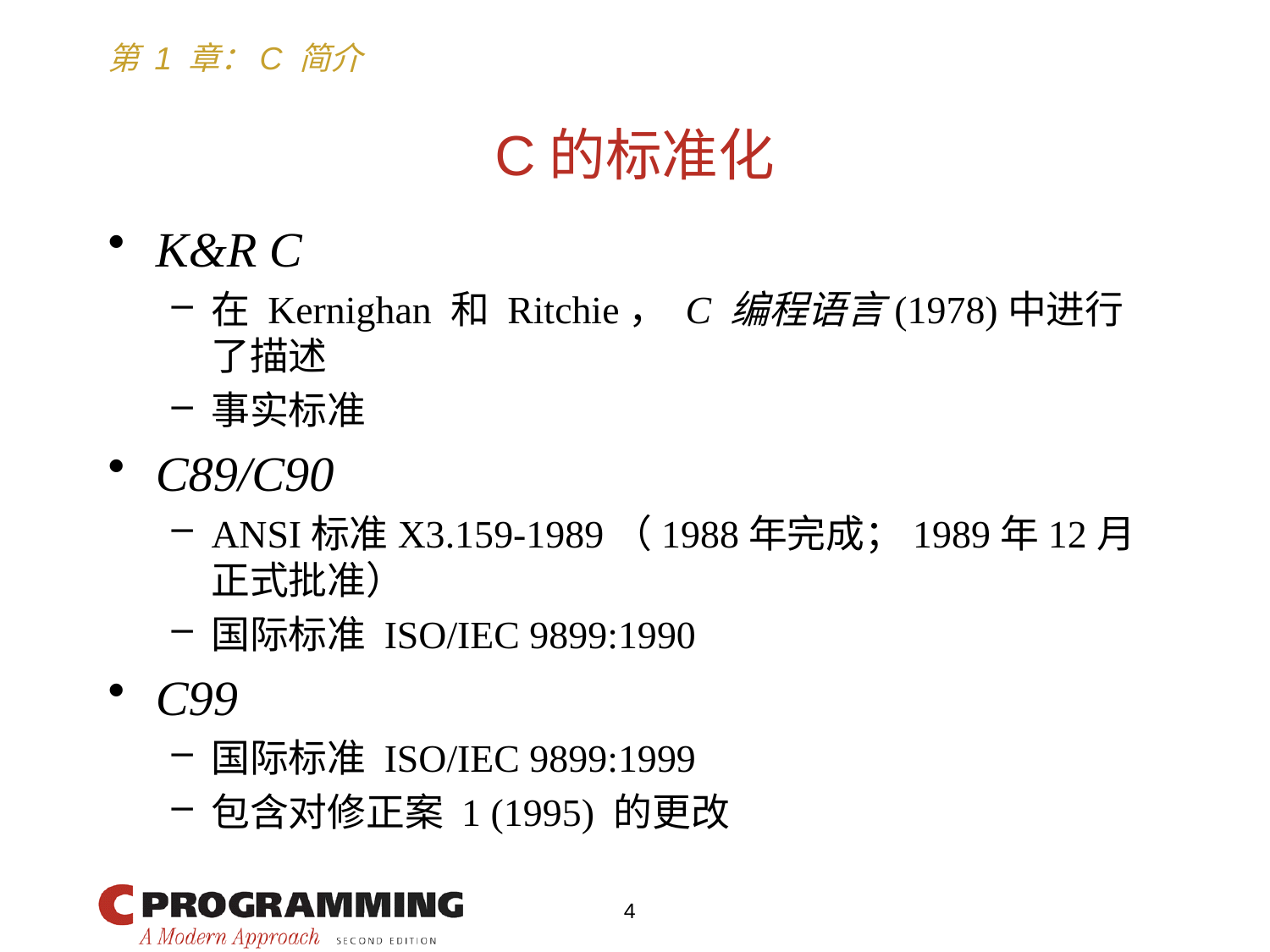

# C的标准化
K&R C
在 Kernighan 和 Ritchie， C 编程语言(1978)中进行了描述
事实标准
C89/C90
ANSI标准X3.159-1989（1988年完成；1989年12月正式批准）
国际标准 ISO/IEC 9899:1990
C99
国际标准 ISO/IEC 9899:1999
包含对修正案 1 (1995) 的更改

4